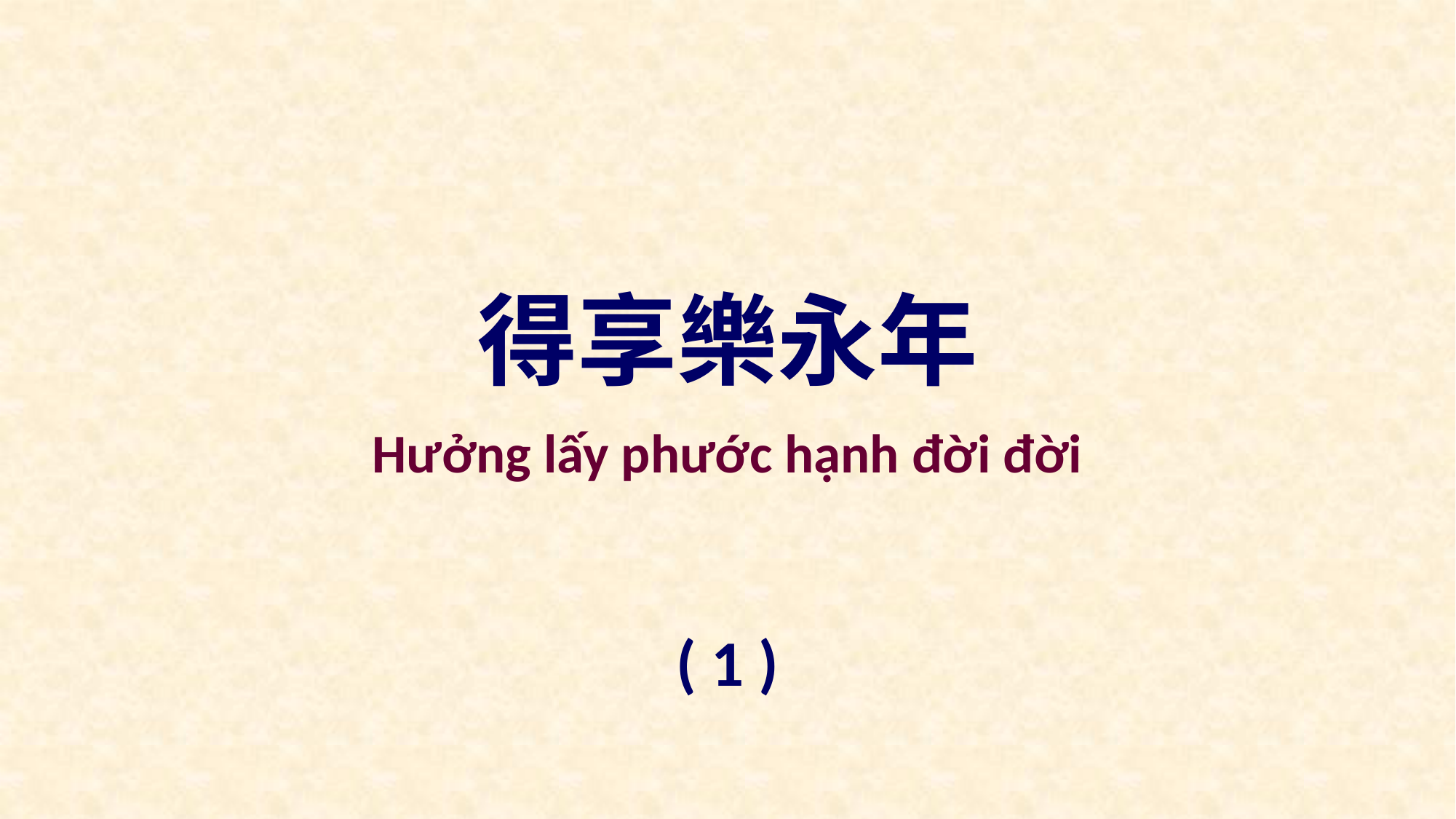

得享樂永年
Hưởng lấy phước hạnh đời đời
( 1 )